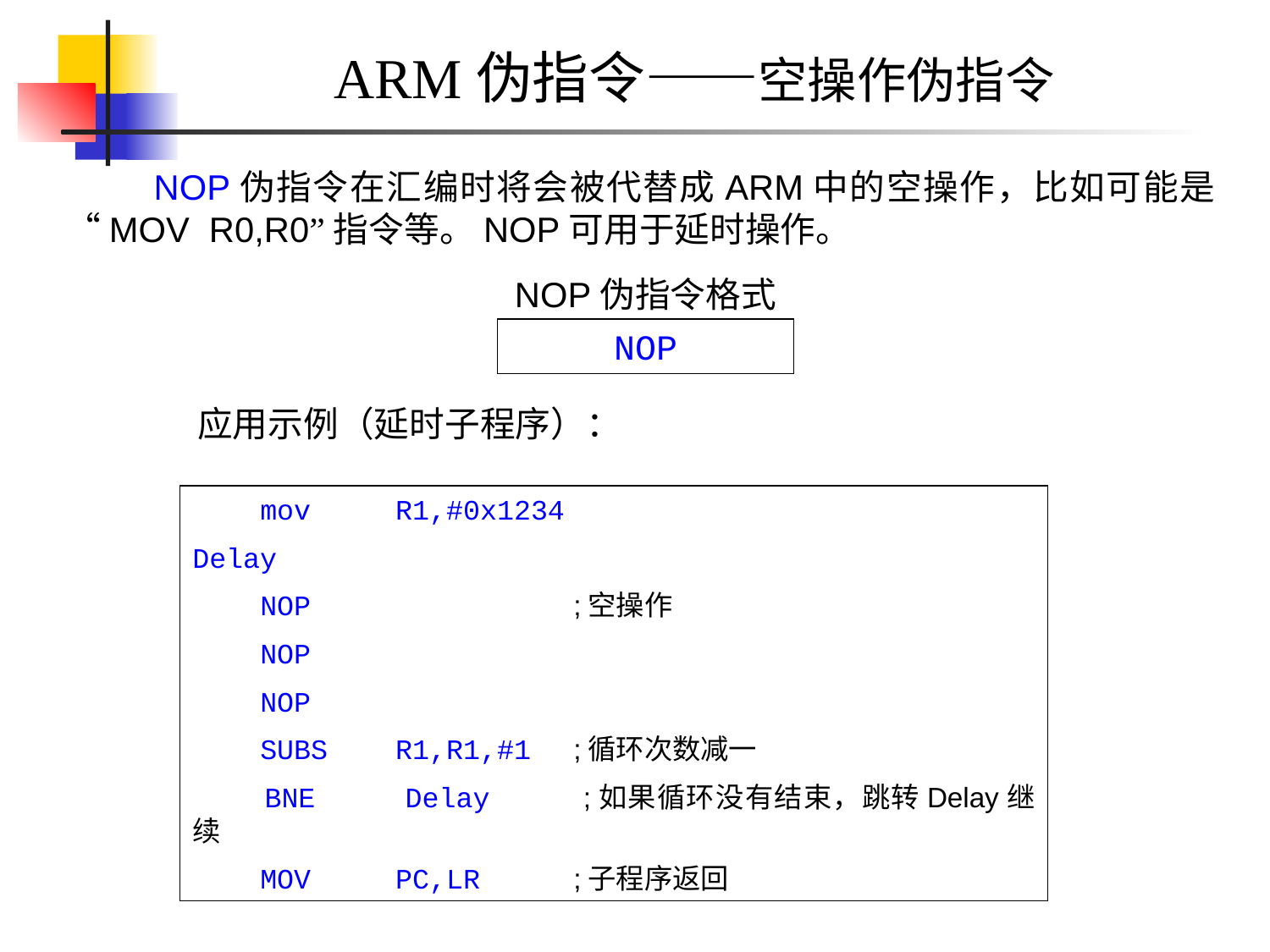

ARM伪指令——空操作伪指令
        NOP伪指令在汇编时将会被代替成ARM中的空操作，比如可能是“MOV  R0,R0”指令等。NOP可用于延时操作。
NOP伪指令格式
NOP
应用示例（延时子程序）：
    mov     R1,#0x1234
Delay
    NOP			;空操作
    NOP
    NOP
    SUBS    R1,R1,#1	;循环次数减一
    BNE     Delay	;如果循环没有结束，跳转Delay继续
    MOV     PC,LR	;子程序返回